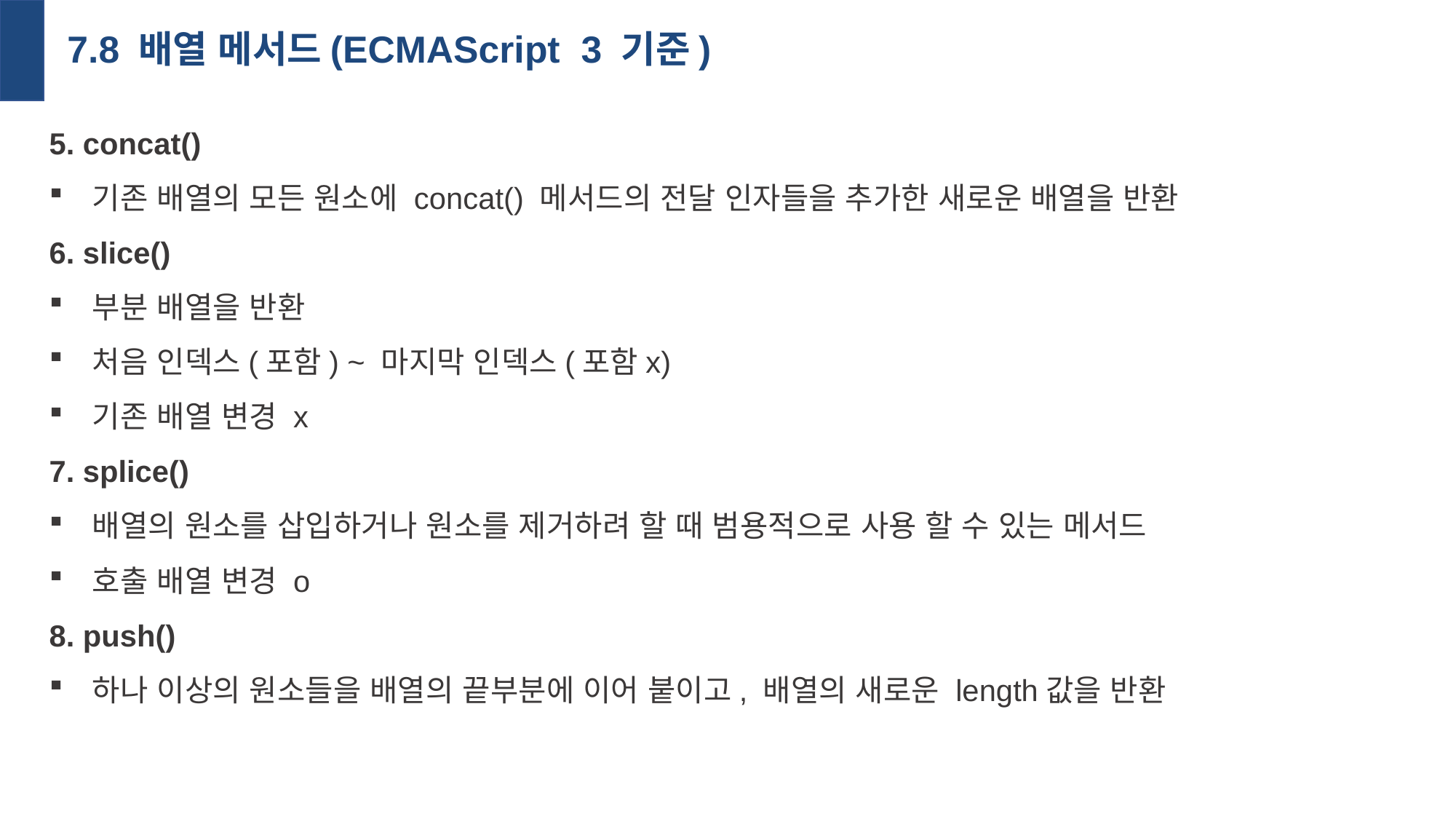

# 7.8 배열 메서드(ECMAScript  3 기준)
5. concat()
 기존 배열의 모든 원소에 concat() 메서드의 전달 인자들을 추가한 새로운 배열을 반환
6. slice()
 부분 배열을 반환
 처음 인덱스(포함) ~ 마지막 인덱스(포함x)
 기존 배열 변경 x
7. splice()
 배열의 원소를 삽입하거나 원소를 제거하려 할 때 범용적으로 사용 할 수 있는 메서드
 호출 배열 변경 o
8. push()
 하나 이상의 원소들을 배열의 끝부분에 이어 붙이고, 배열의 새로운 length값을 반환